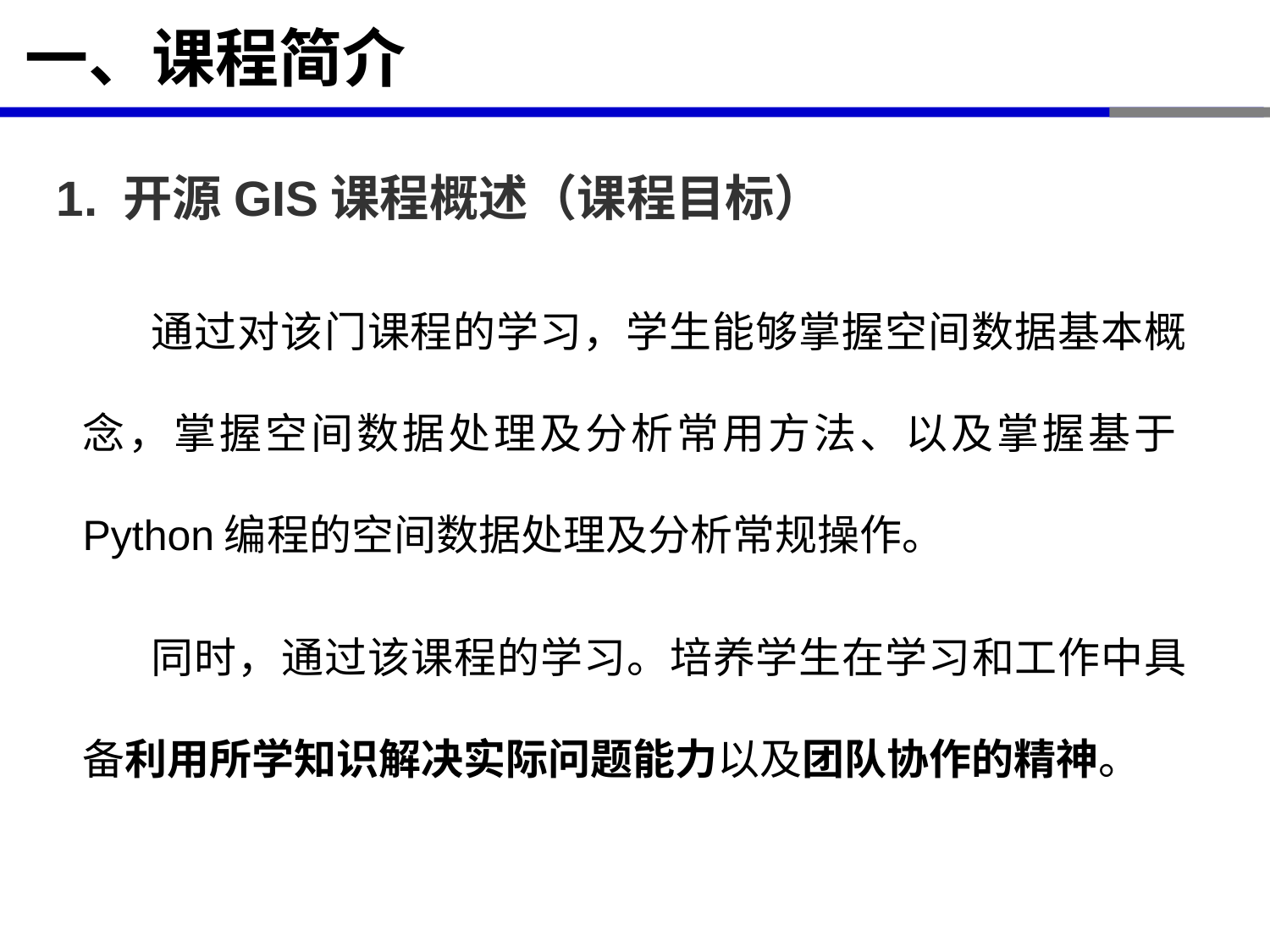

# 一、课程简介
1. 开源GIS课程概述（课程目标）
  通过对该门课程的学习，学生能够掌握空间数据基本概念，掌握空间数据处理及分析常用方法、以及掌握基于Python编程的空间数据处理及分析常规操作。
  同时，通过该课程的学习。培养学生在学习和工作中具备利用所学知识解决实际问题能力以及团队协作的精神。